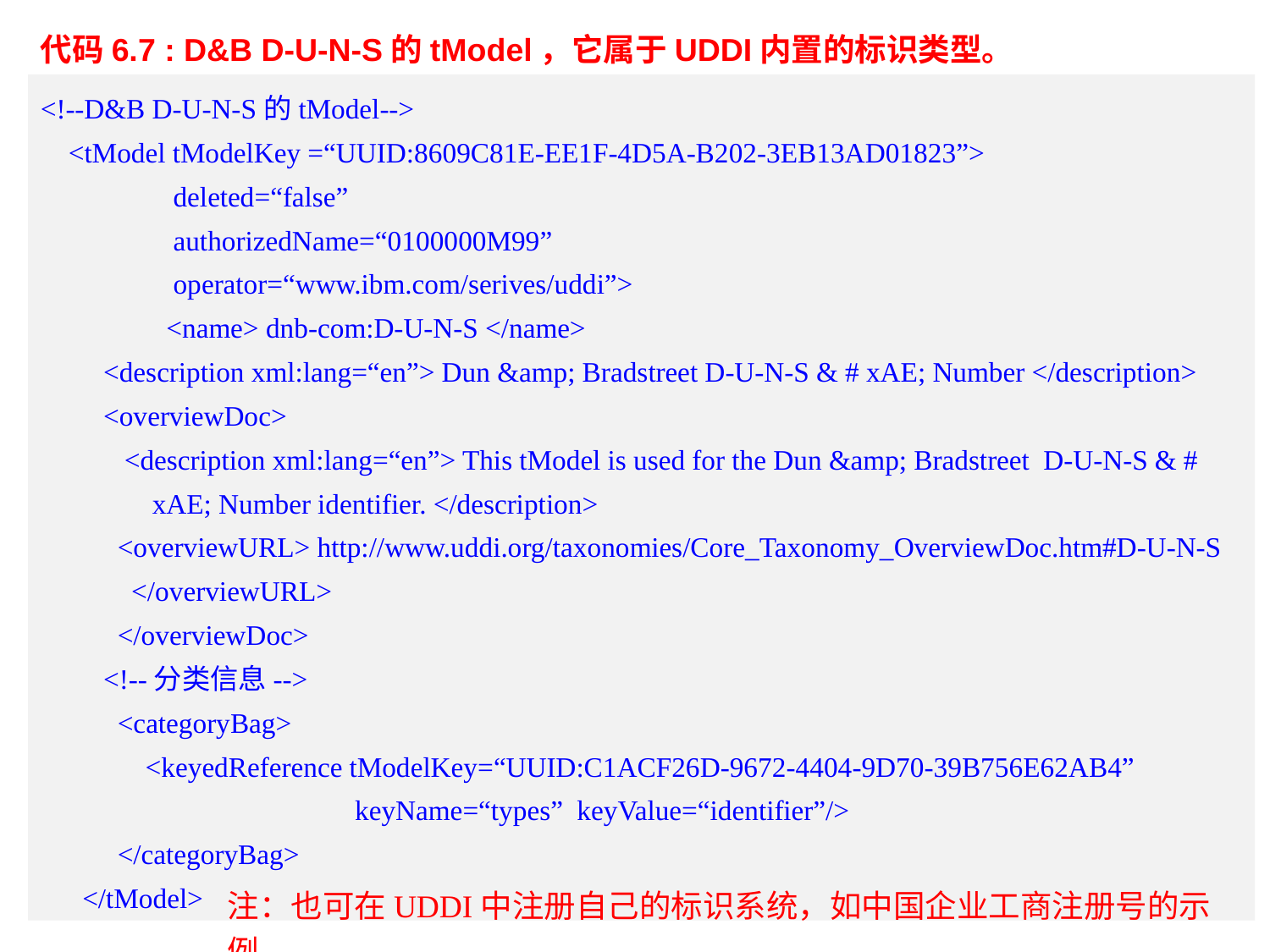

代码6.7 : D&B D-U-N-S的tModel，它属于UDDI内置的标识类型。
<!--D&B D-U-N-S的tModel-->
    <tModel tModelKey =“UUID:8609C81E-EE1F-4D5A-B202-3EB13AD01823”>
                   deleted=“false”
                   authorizedName=“0100000M99”
                   operator=“www.ibm.com/serives/uddi”>
                  <name> dnb-com:D-U-N-S </name>
         <description xml:lang=“en”> Dun &amp; Bradstreet D-U-N-S & # xAE; Number </description>
         <overviewDoc>
            <description xml:lang=“en”> This tModel is used for the Dun &amp; Bradstreet  D-U-N-S & #
                xAE; Number identifier. </description>
           <overviewURL> http://www.uddi.org/taxonomies/Core_Taxonomy_OverviewDoc.htm#D-U-N-S
             </overviewURL>
           </overviewDoc>
         <!--分类信息-->
           <categoryBag>
               <keyedReference tModelKey=“UUID:C1ACF26D-9672-4404-9D70-39B756E62AB4”
                                             keyName=“types”  keyValue=“identifier”/>
           </categoryBag>
      </tModel>
注：也可在UDDI中注册自己的标识系统，如中国企业工商注册号的示例。